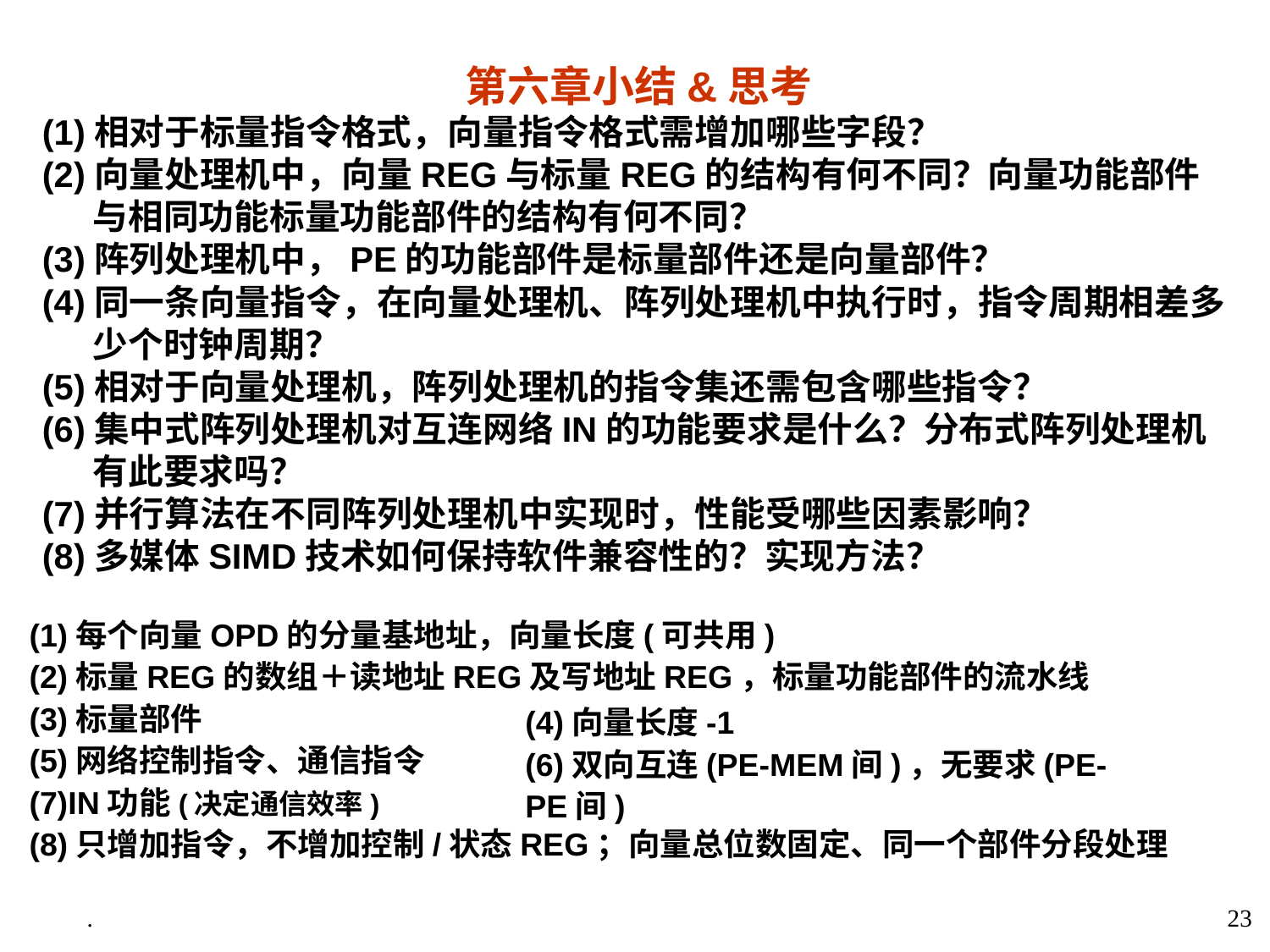

第六章小结&思考
(1)相对于标量指令格式，向量指令格式需增加哪些字段？
(2)向量处理机中，向量REG与标量REG的结构有何不同？向量功能部件与相同功能标量功能部件的结构有何不同？
(3)阵列处理机中，PE的功能部件是标量部件还是向量部件？
(4)同一条向量指令，在向量处理机、阵列处理机中执行时，指令周期相差多少个时钟周期？
(5)相对于向量处理机，阵列处理机的指令集还需包含哪些指令？
(6)集中式阵列处理机对互连网络IN的功能要求是什么？分布式阵列处理机有此要求吗？
(7)并行算法在不同阵列处理机中实现时，性能受哪些因素影响？
(8)多媒体SIMD技术如何保持软件兼容性的？实现方法？
(1)每个向量OPD的分量基地址，向量长度(可共用)
(2)标量REG的数组＋读地址REG及写地址REG，标量功能部件的流水线
(3)标量部件
(5)网络控制指令、通信指令
(7)IN功能(决定通信效率)
(8)只增加指令，不增加控制/状态REG；向量总位数固定、同一个部件分段处理
(4)向量长度-1
(6)双向互连(PE-MEM间)，无要求(PE-PE间)
.
23